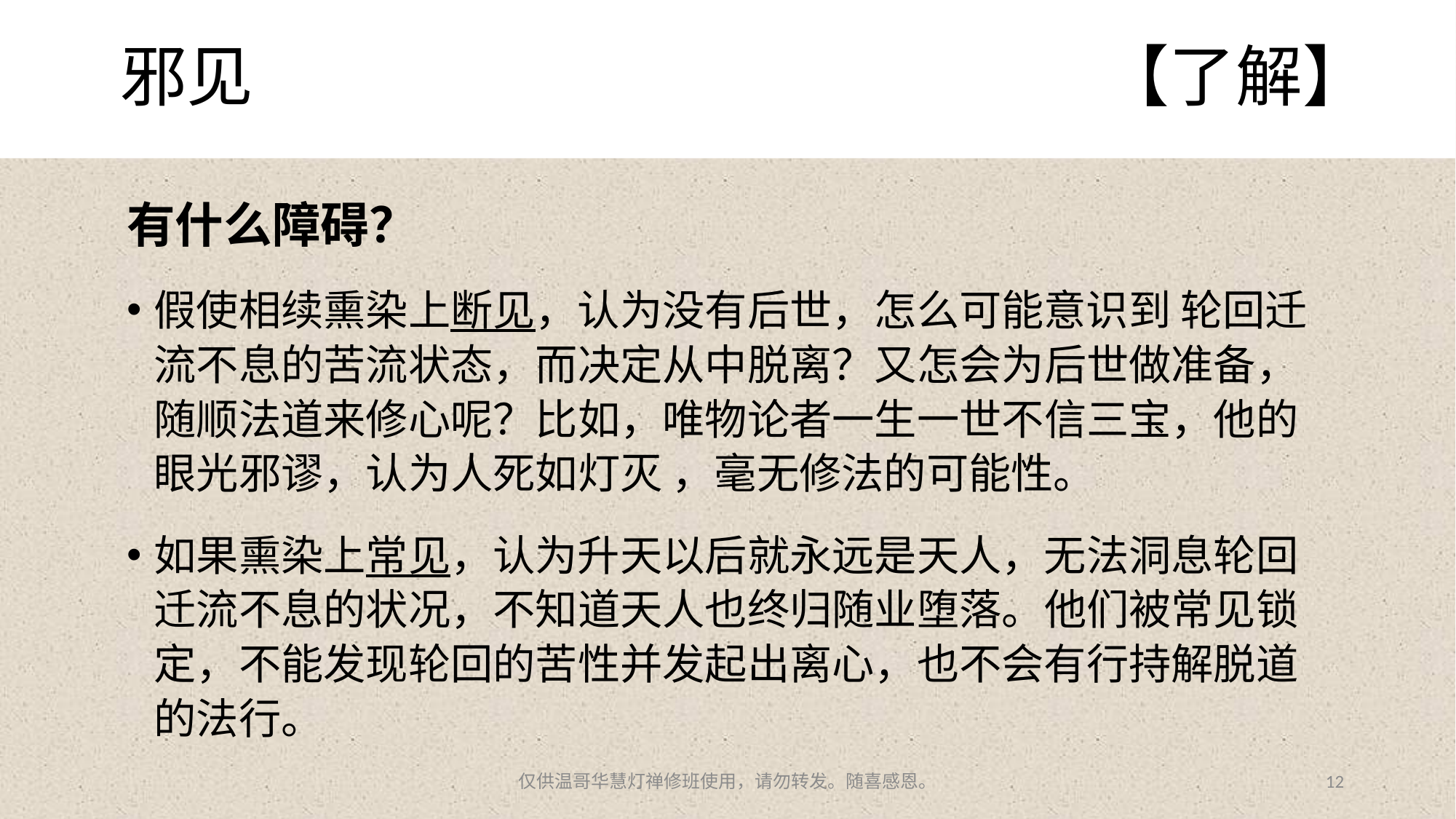

# 邪见								【了解】
有什么障碍？
假使相续熏染上断见，认为没有后世，怎么可能意识到 轮回迁流不息的苦流状态，而决定从中脱离？又怎会为后世做准备，随顺法道来修心呢？比如，唯物论者一生一世不信三宝，他的眼光邪谬，认为人死如灯灭 ，毫无修法的可能性。
如果熏染上常见，认为升天以后就永远是天人，无法洞息轮回迁流不息的状况，不知道天人也终归随业堕落。他们被常见锁定，不能发现轮回的苦性并发起出离心，也不会有行持解脱道的法行。
仅供温哥华慧灯禅修班使用，请勿转发。随喜感恩。
12